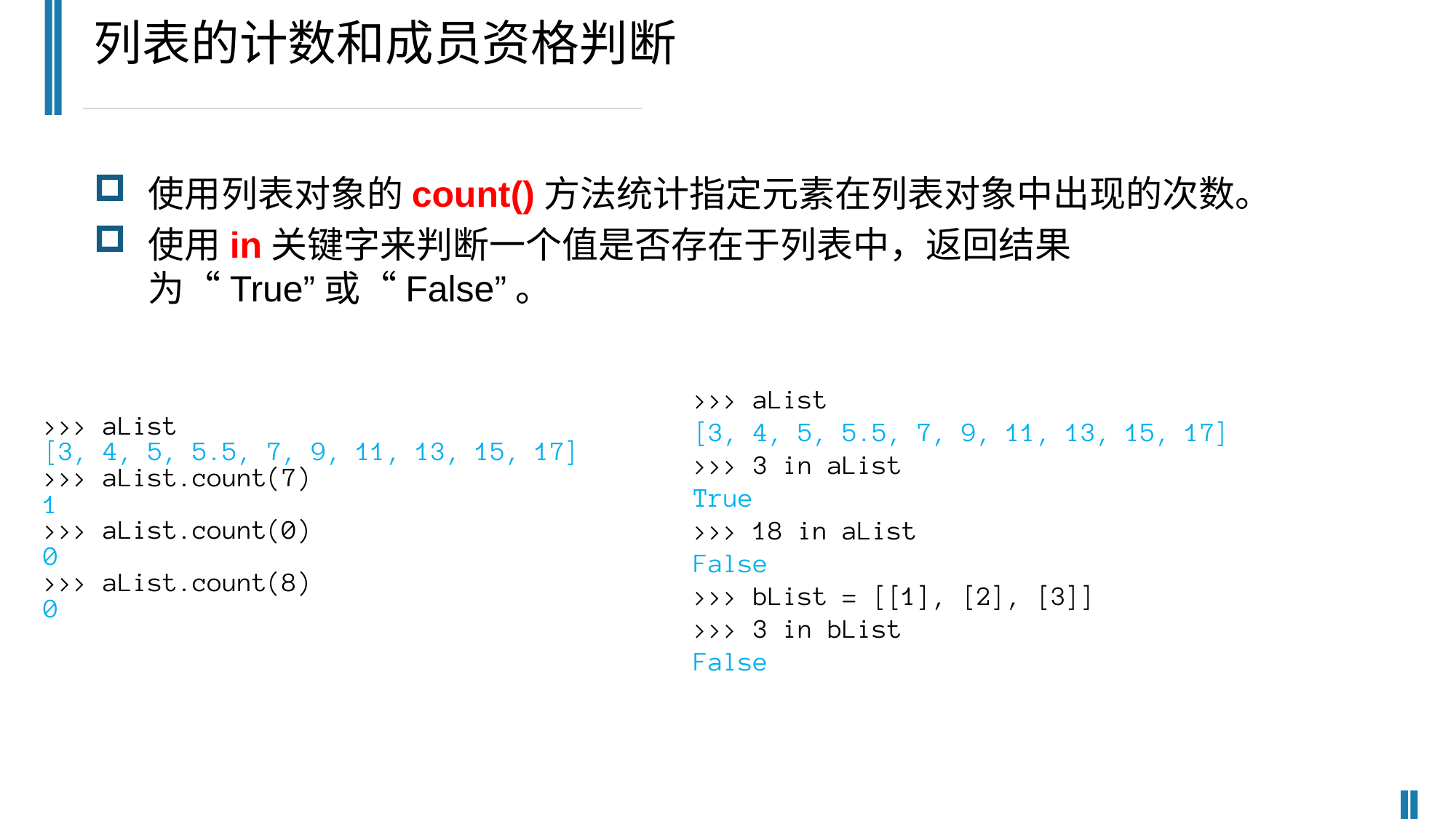

列表的计数和成员资格判断

使用列表对象的count()方法统计指定元素在列表对象中出现的次数。
使用in关键字来判断一个值是否存在于列表中，返回结果为“True”或“False”。

>>> aList
[3, 4, 5, 5.5, 7, 9, 11, 13, 15, 17]
>>> 3 in aList
True
>>> 18 in aList
False
>>> bList = [[1], [2], [3]]
>>> 3 in bList
False
>>> aList
[3, 4, 5, 5.5, 7, 9, 11, 13, 15, 17]
>>> aList.count(7)
1
>>> aList.count(0)
0
>>> aList.count(8)
0